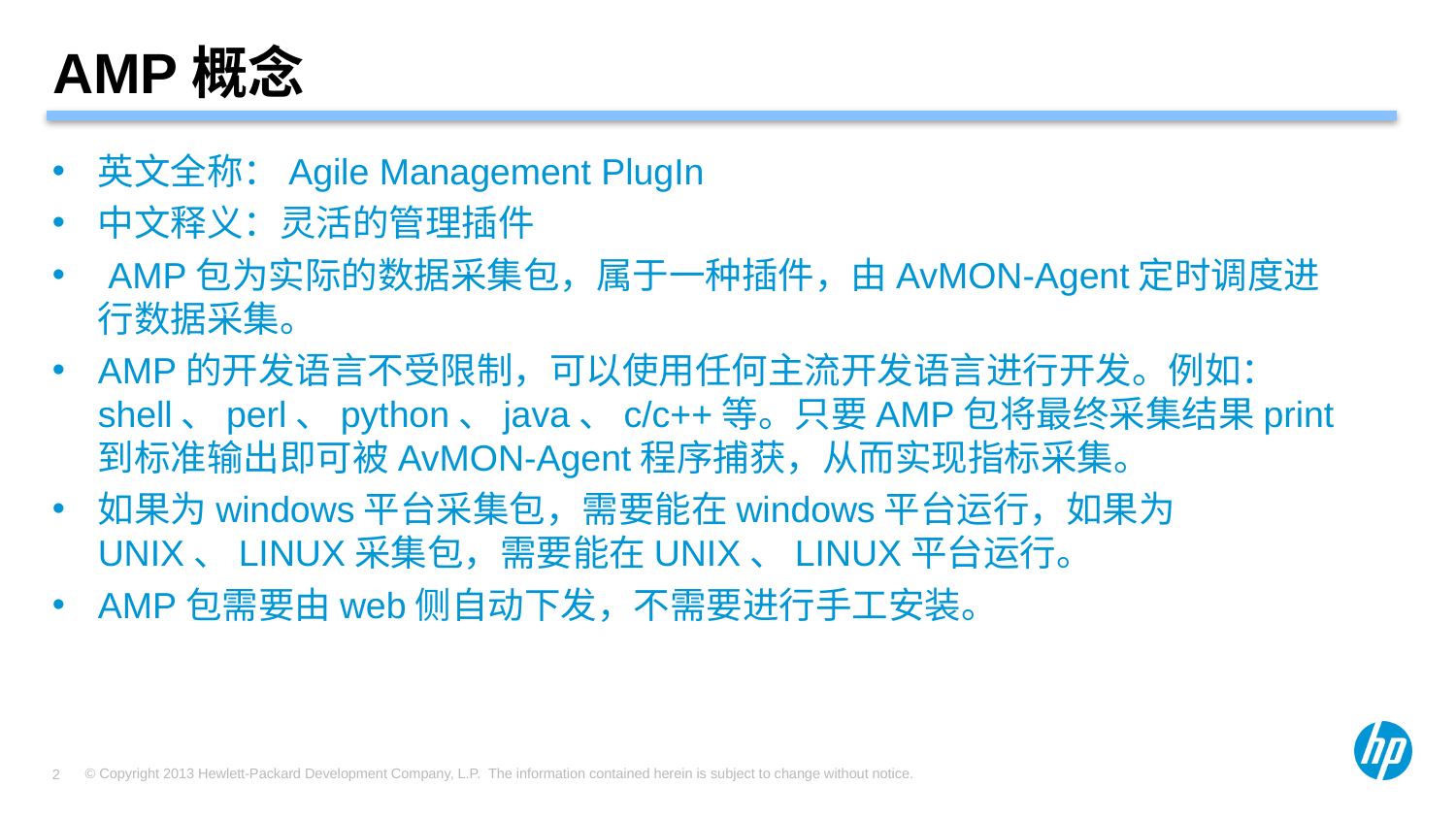

# AMP概念
英文全称：Agile Management PlugIn
中文释义：灵活的管理插件
 AMP包为实际的数据采集包，属于一种插件，由AvMON-Agent定时调度进行数据采集。
AMP的开发语言不受限制，可以使用任何主流开发语言进行开发。例如：shell、perl、python、java、c/c++等。只要AMP包将最终采集结果print到标准输出即可被AvMON-Agent程序捕获，从而实现指标采集。
如果为windows平台采集包，需要能在windows平台运行，如果为UNIX、LINUX采集包，需要能在UNIX、LINUX平台运行。
AMP包需要由web侧自动下发，不需要进行手工安装。